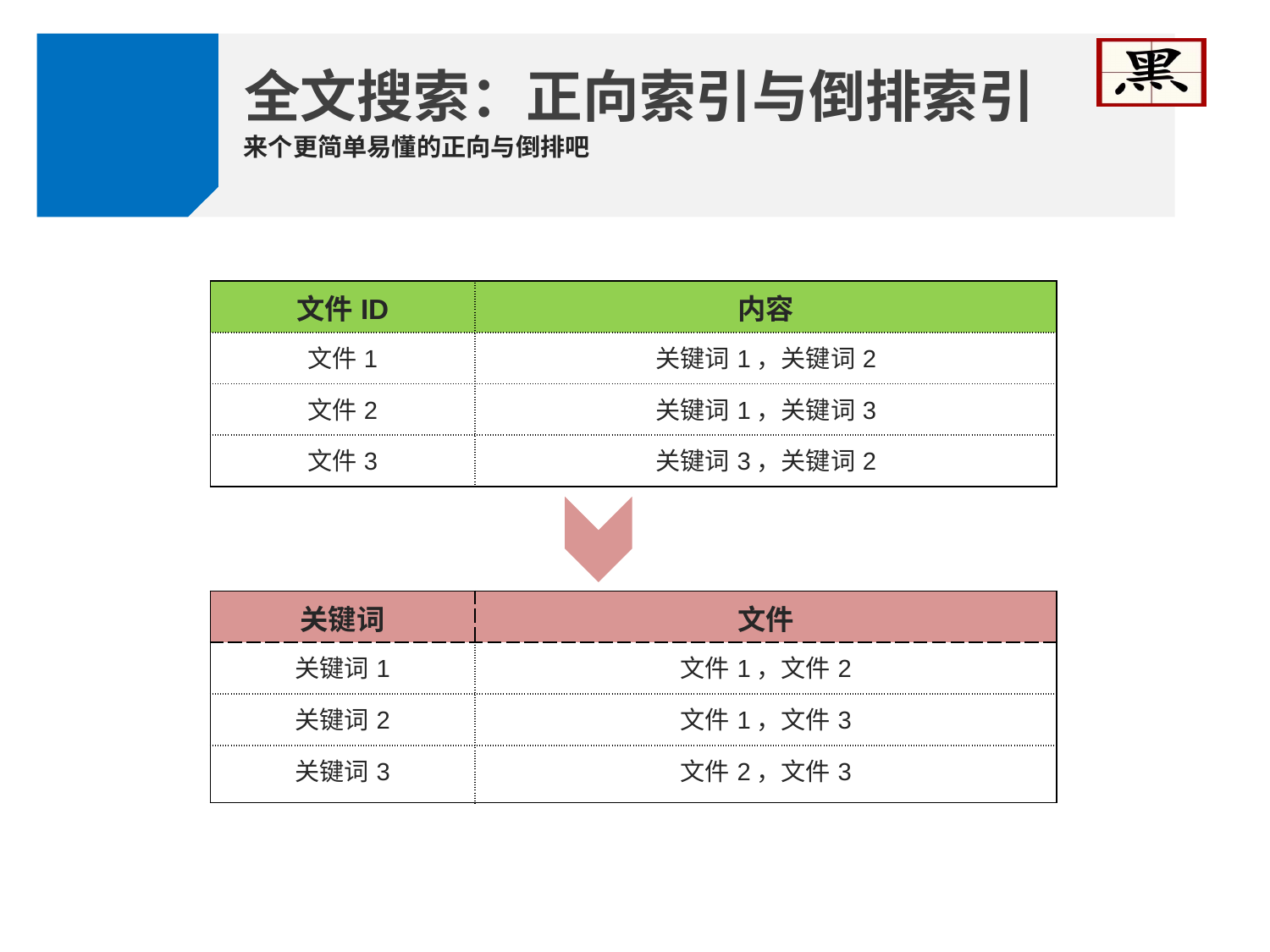

全文搜索：正向索引与倒排索引
来个更简单易懂的正向与倒排吧
| 文件ID | 内容 |
| --- | --- |
| 文件1 | 关键词1，关键词2 |
| 文件2 | 关键词1，关键词3 |
| 文件3 | 关键词3，关键词2 |

| 关键词 | 文件 |
| --- | --- |
| 关键词1 | 文件1，文件2 |
| 关键词2 | 文件1，文件3 |
| 关键词3 | 文件2，文件3 |